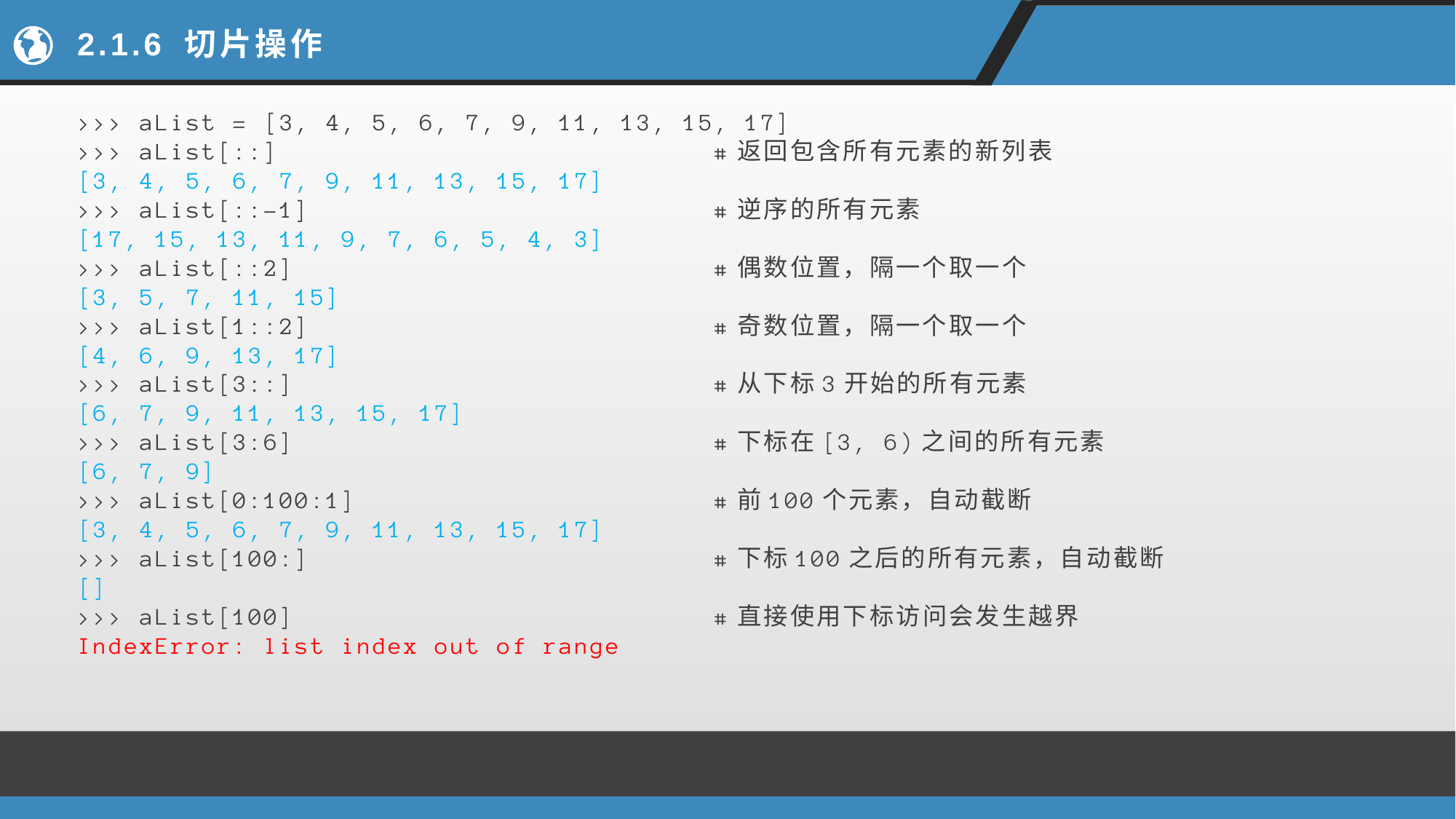

# 2.1.6 切片操作

>>> aList = [3, 4, 5, 6, 7, 9, 11, 13, 15, 17]
>>> aList[::]                            #返回包含所有元素的新列表
[3, 4, 5, 6, 7, 9, 11, 13, 15, 17]
>>> aList[::-1]                          #逆序的所有元素
[17, 15, 13, 11, 9, 7, 6, 5, 4, 3]
>>> aList[::2]                           #偶数位置，隔一个取一个
[3, 5, 7, 11, 15]
>>> aList[1::2]                          #奇数位置，隔一个取一个
[4, 6, 9, 13, 17]
>>> aList[3::]                           #从下标3开始的所有元素
[6, 7, 9, 11, 13, 15, 17]
>>> aList[3:6]                           #下标在[3, 6)之间的所有元素
[6, 7, 9]
>>> aList[0:100:1]                       #前100个元素，自动截断
[3, 4, 5, 6, 7, 9, 11, 13, 15, 17]
>>> aList[100:]                          #下标100之后的所有元素，自动截断
[]
>>> aList[100]                           #直接使用下标访问会发生越界
IndexError: list index out of range